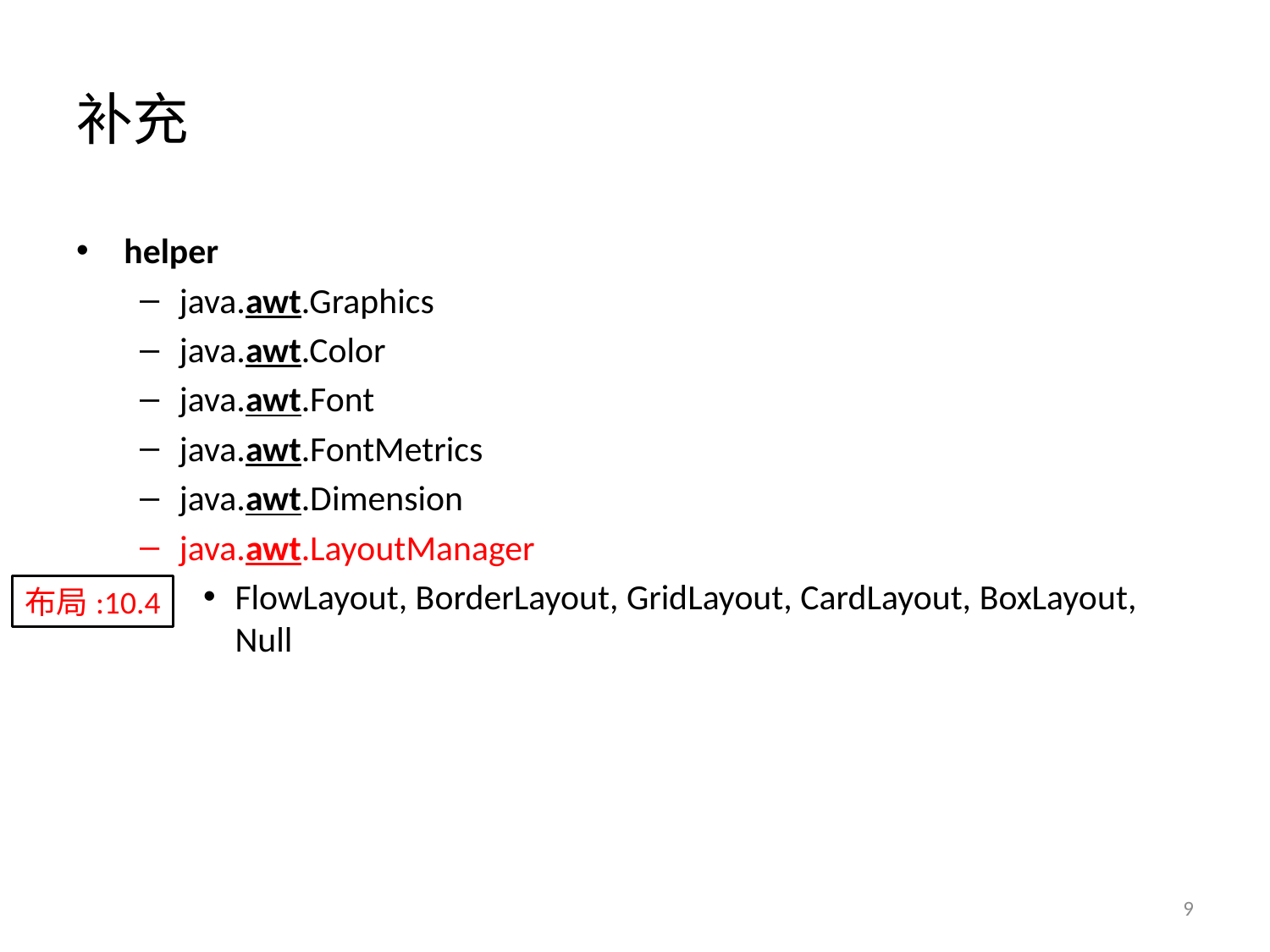

# 补充
helper
java.awt.Graphics
java.awt.Color
java.awt.Font
java.awt.FontMetrics
java.awt.Dimension
java.awt.LayoutManager
FlowLayout, BorderLayout, GridLayout, CardLayout, BoxLayout, Null

布局:10.4
9